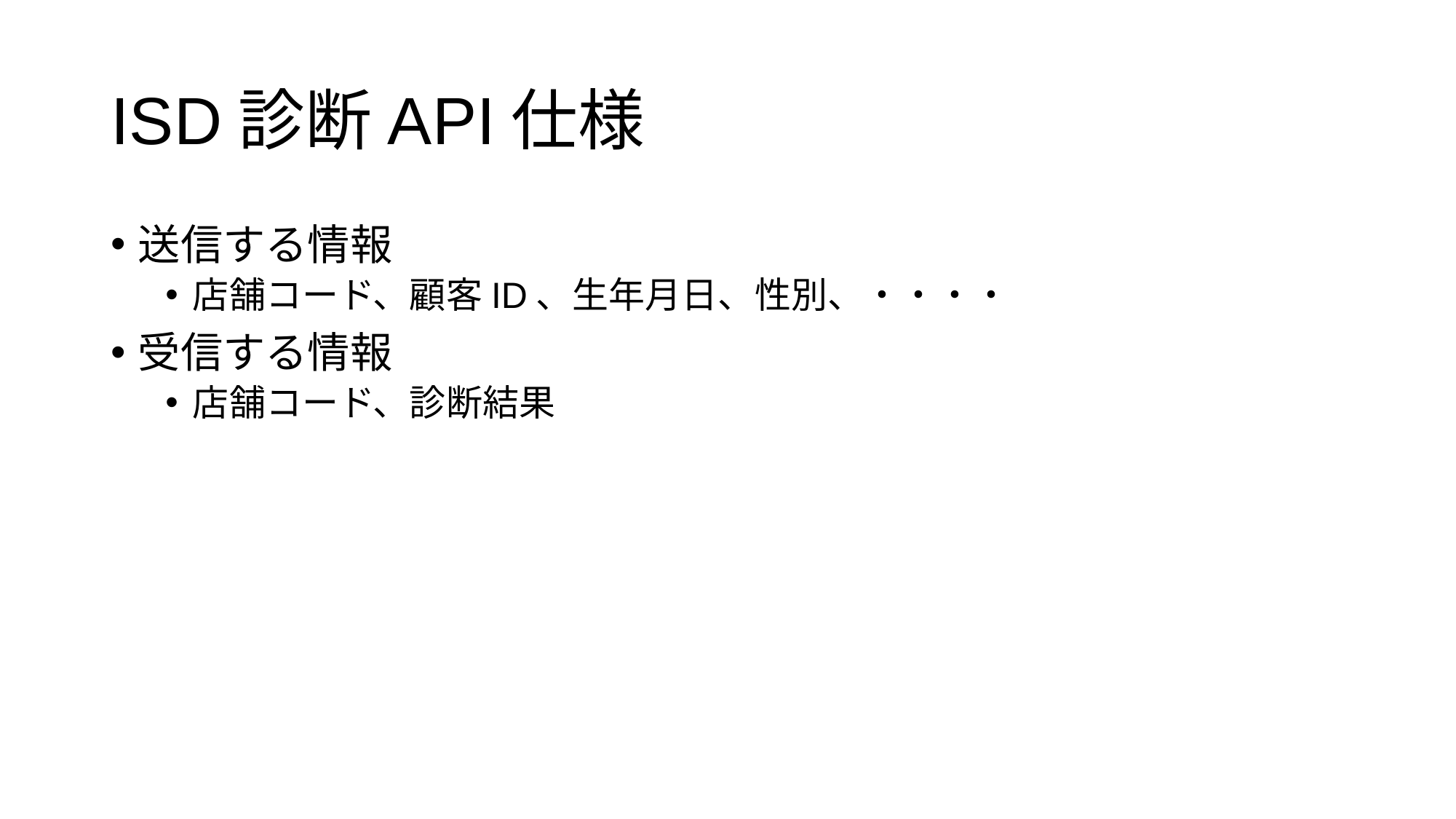

# ISD診断API仕様
送信する情報
店舗コード、顧客ID、生年月日、性別、・・・・
受信する情報
店舗コード、診断結果